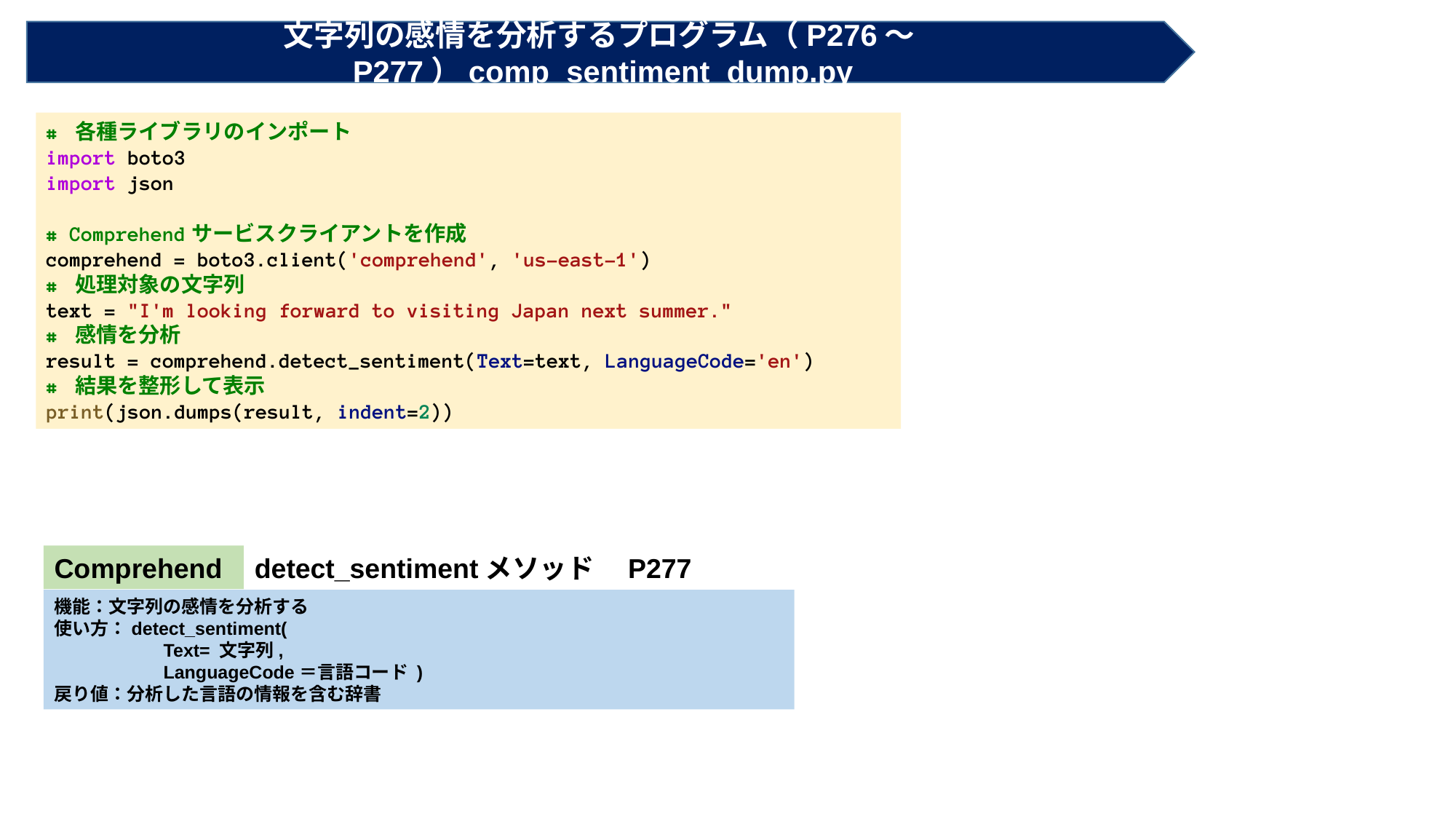

文字列の感情を分析するプログラム（P276～P277）comp_sentiment_dump.py
# 各種ライブラリのインポート
import boto3
import json
# Comprehendサービスクライアントを作成
comprehend = boto3.client('comprehend', 'us-east-1')
# 処理対象の文字列
text = "I'm looking forward to visiting Japan next summer."
# 感情を分析
result = comprehend.detect_sentiment(Text=text, LanguageCode='en')
# 結果を整形して表示
print(json.dumps(result, indent=2))
Comprehend
detect_sentimentメソッド　P277
機能：文字列の感情を分析する
使い方：detect_sentiment(
	Text= 文字列,
	LanguageCode＝言語コード )
戻り値：分析した言語の情報を含む辞書